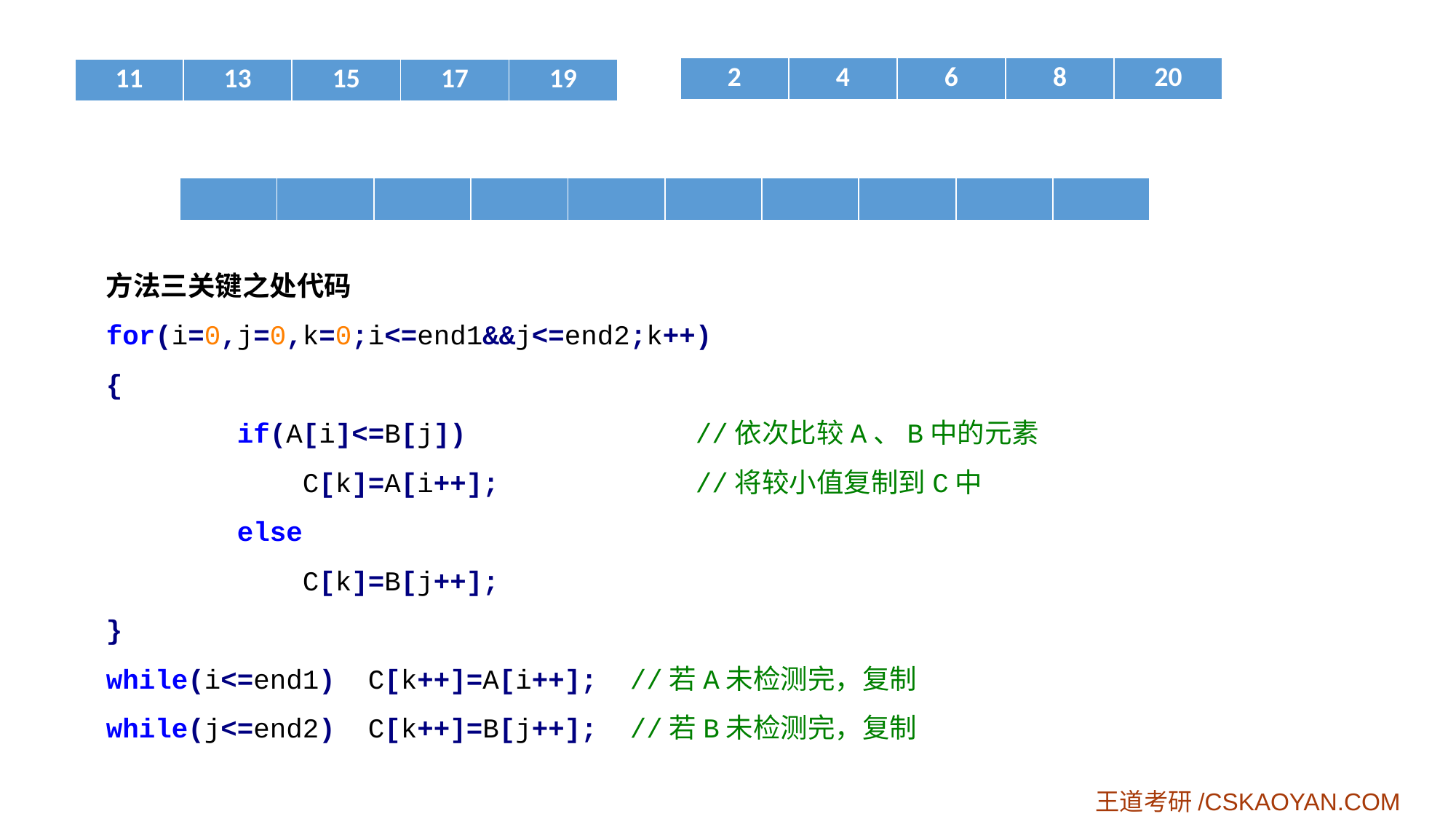

| 2 | 4 | 6 | 8 | 20 |
| --- | --- | --- | --- | --- |
| 11 | 13 | 15 | 17 | 19 |
| --- | --- | --- | --- | --- |
|  |  |  |  |  |  |  |  |  |  |
| --- | --- | --- | --- | --- | --- | --- | --- | --- | --- |
方法三关键之处代码
for(i=0,j=0,k=0;i<=end1&&j<=end2;k++)
{
        if(A[i]<=B[j])              //依次比较A、B中的元素
            C[k]=A[i++];            //将较小值复制到C中
        else
            C[k]=B[j++];
}
while(i<=end1)  C[k++]=A[i++];  //若A未检测完，复制
while(j<=end2)  C[k++]=B[j++];  //若B未检测完，复制
王道考研/CSKAOYAN.COM